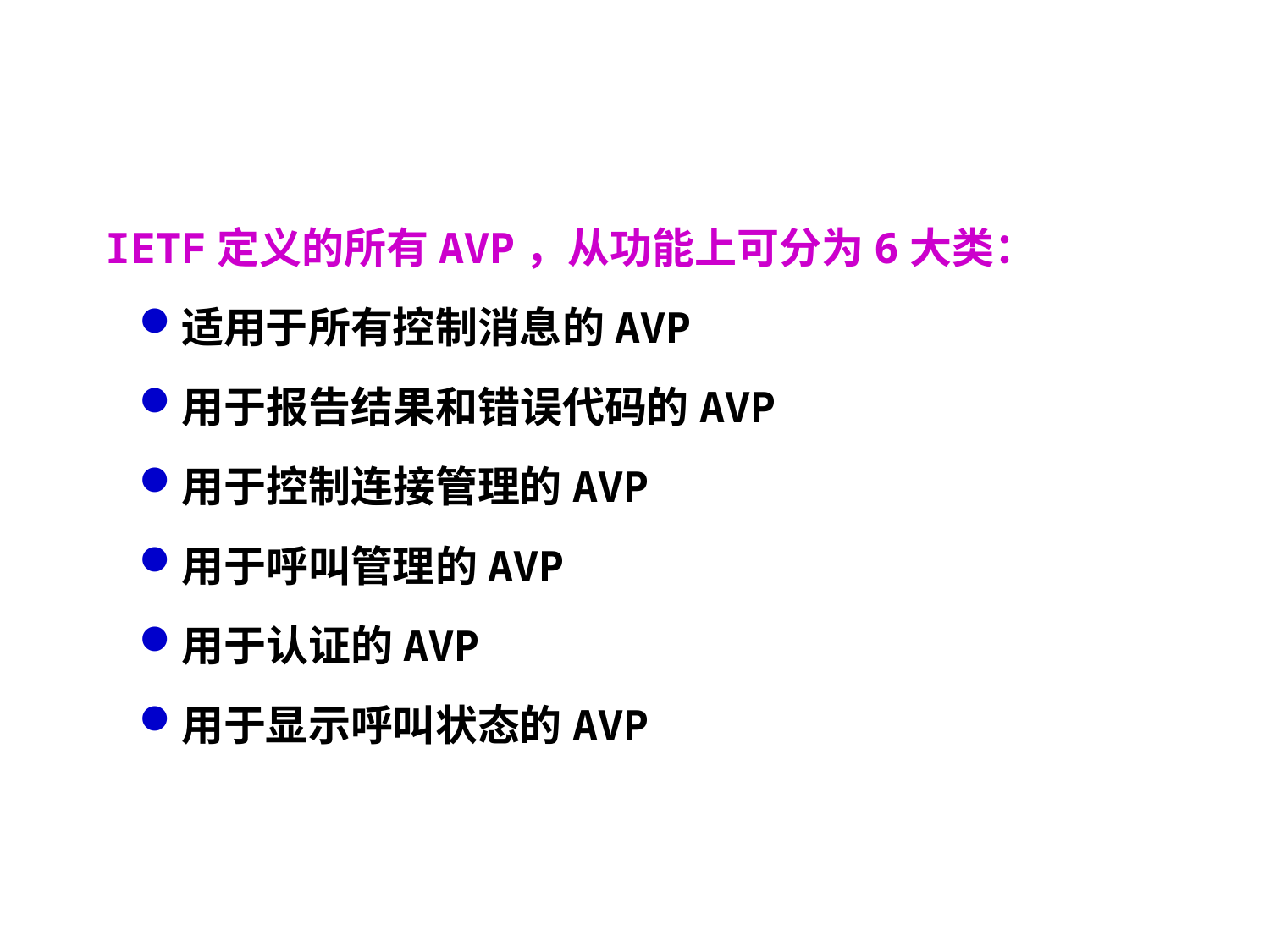

IETF定义的所有AVP，从功能上可分为6大类：
适用于所有控制消息的AVP
用于报告结果和错误代码的AVP
用于控制连接管理的AVP
用于呼叫管理的AVP
用于认证的AVP
用于显示呼叫状态的AVP